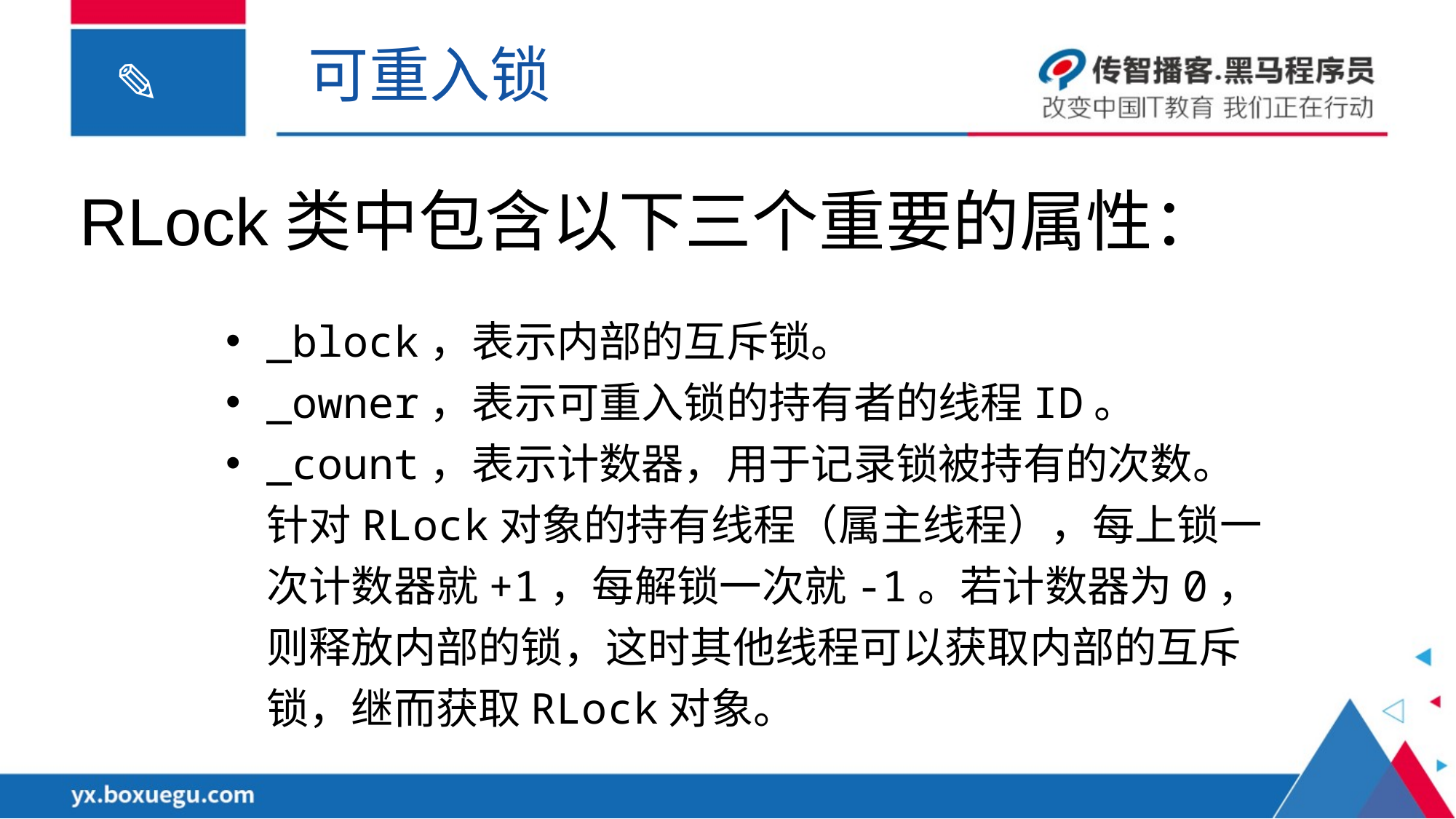

可重入锁
RLock类中包含以下三个重要的属性：
_block，表示内部的互斥锁。
_owner，表示可重入锁的持有者的线程ID。
_count，表示计数器，用于记录锁被持有的次数。针对RLock对象的持有线程（属主线程），每上锁一次计数器就+1，每解锁一次就-1。若计数器为0，则释放内部的锁，这时其他线程可以获取内部的互斥锁，继而获取RLock对象。